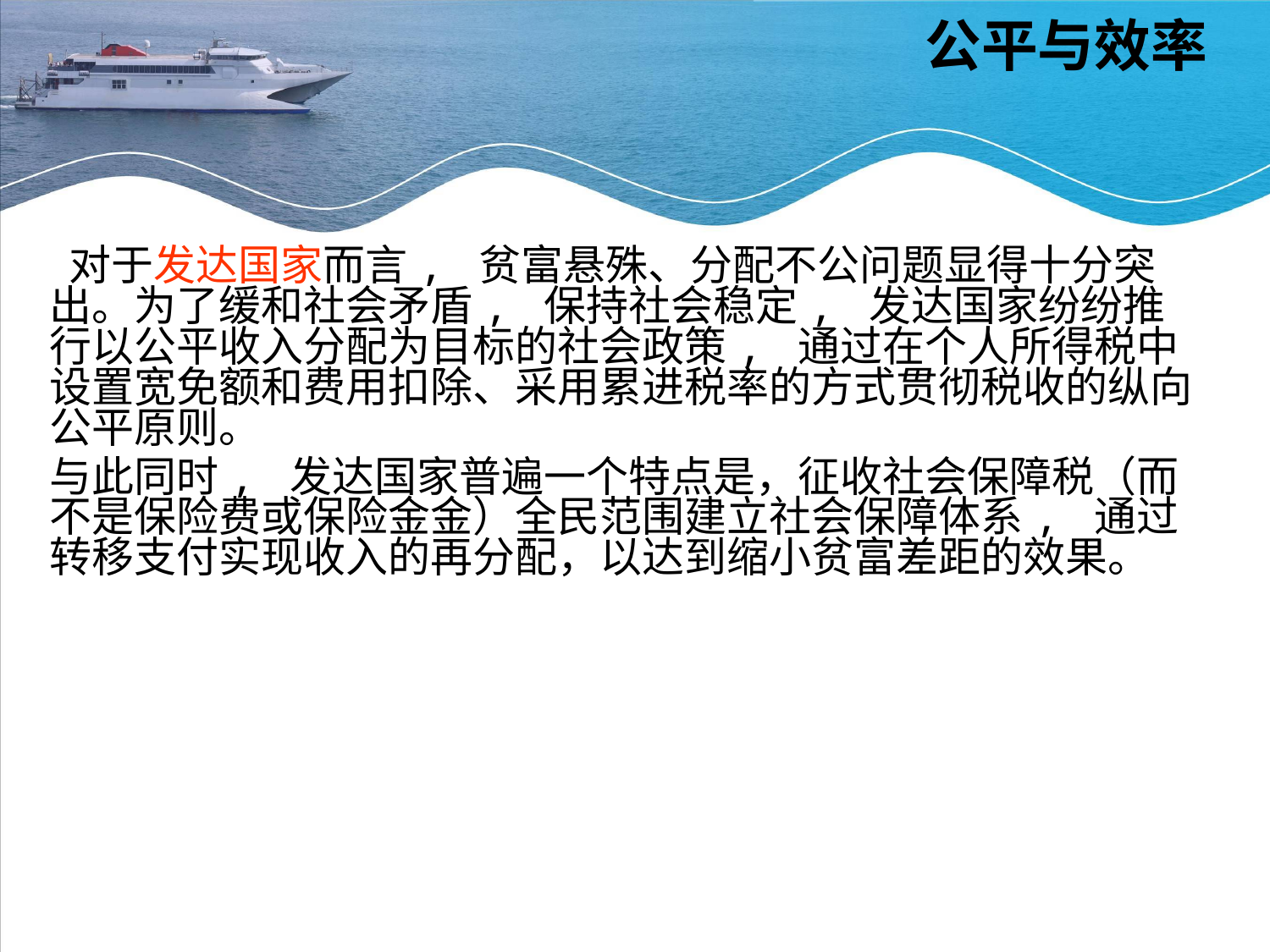

# 公平与效率
 对于发达国家而言, 贫富悬殊、分配不公问题显得十分突出。为了缓和社会矛盾, 保持社会稳定, 发达国家纷纷推行以公平收入分配为目标的社会政策, 通过在个人所得税中设置宽免额和费用扣除、采用累进税率的方式贯彻税收的纵向公平原则。
与此同时, 发达国家普遍一个特点是，征收社会保障税（而不是保险费或保险金金）全民范围建立社会保障体系, 通过转移支付实现收入的再分配，以达到缩小贫富差距的效果。